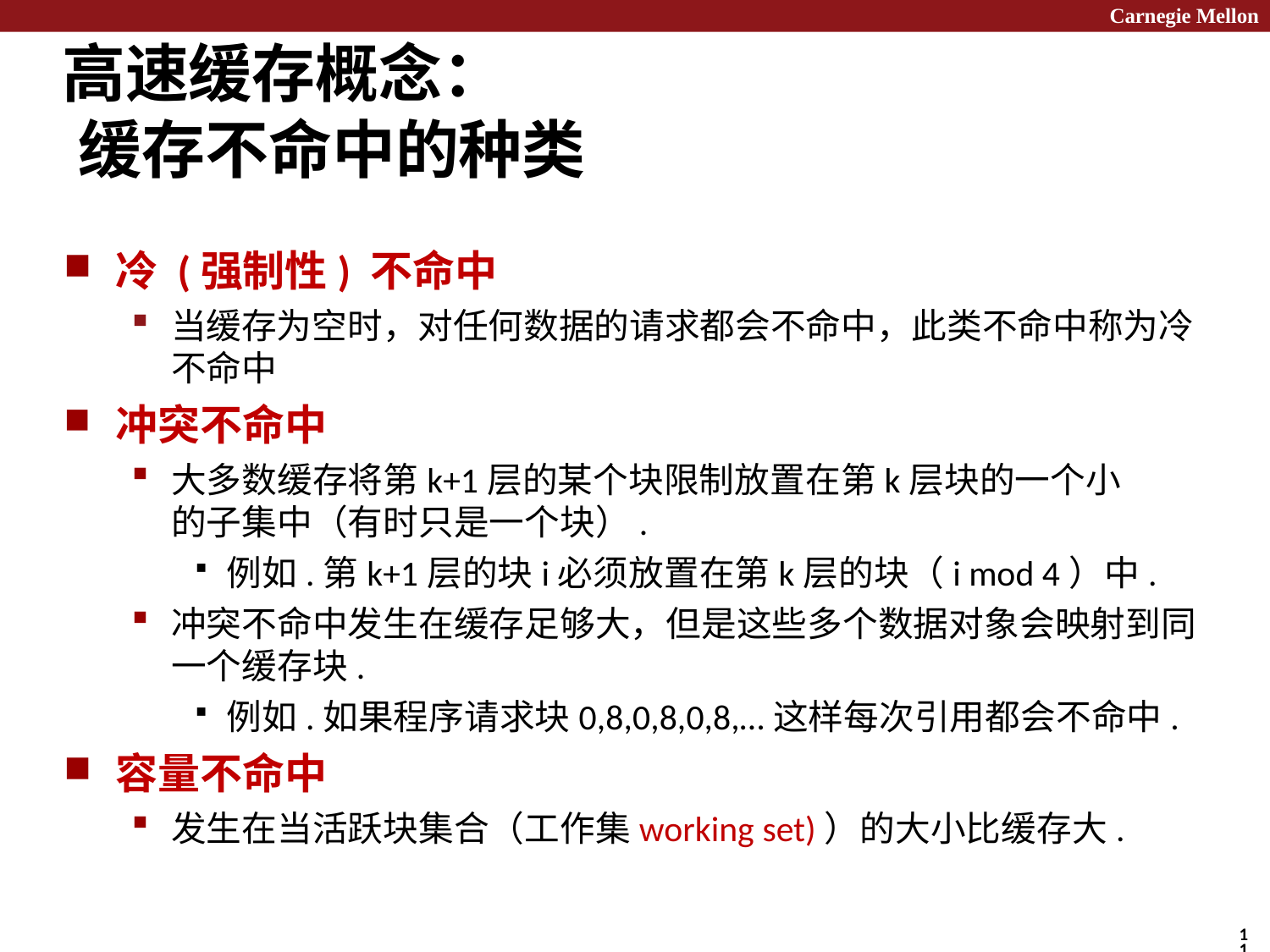

Carnegie Mellon
# 高速缓存概念： 缓存不命中的种类
冷 (强制性) 不命中
当缓存为空时，对任何数据的请求都会不命中，此类不命中称为冷不命中
冲突不命中
大多数缓存将第k+1层的某个块限制放置在第k层块的一个小的子集中（有时只是一个块）.
例如.第k+1层的块i必须放置在第k层的块（i mod 4）中.
冲突不命中发生在缓存足够大，但是这些多个数据对象会映射到同一个缓存块.
例如.如果程序请求块0,8,0,8,0,8,…这样每次引用都会不命中.
容量不命中
发生在当活跃块集合（工作集working set)）的大小比缓存大.
11